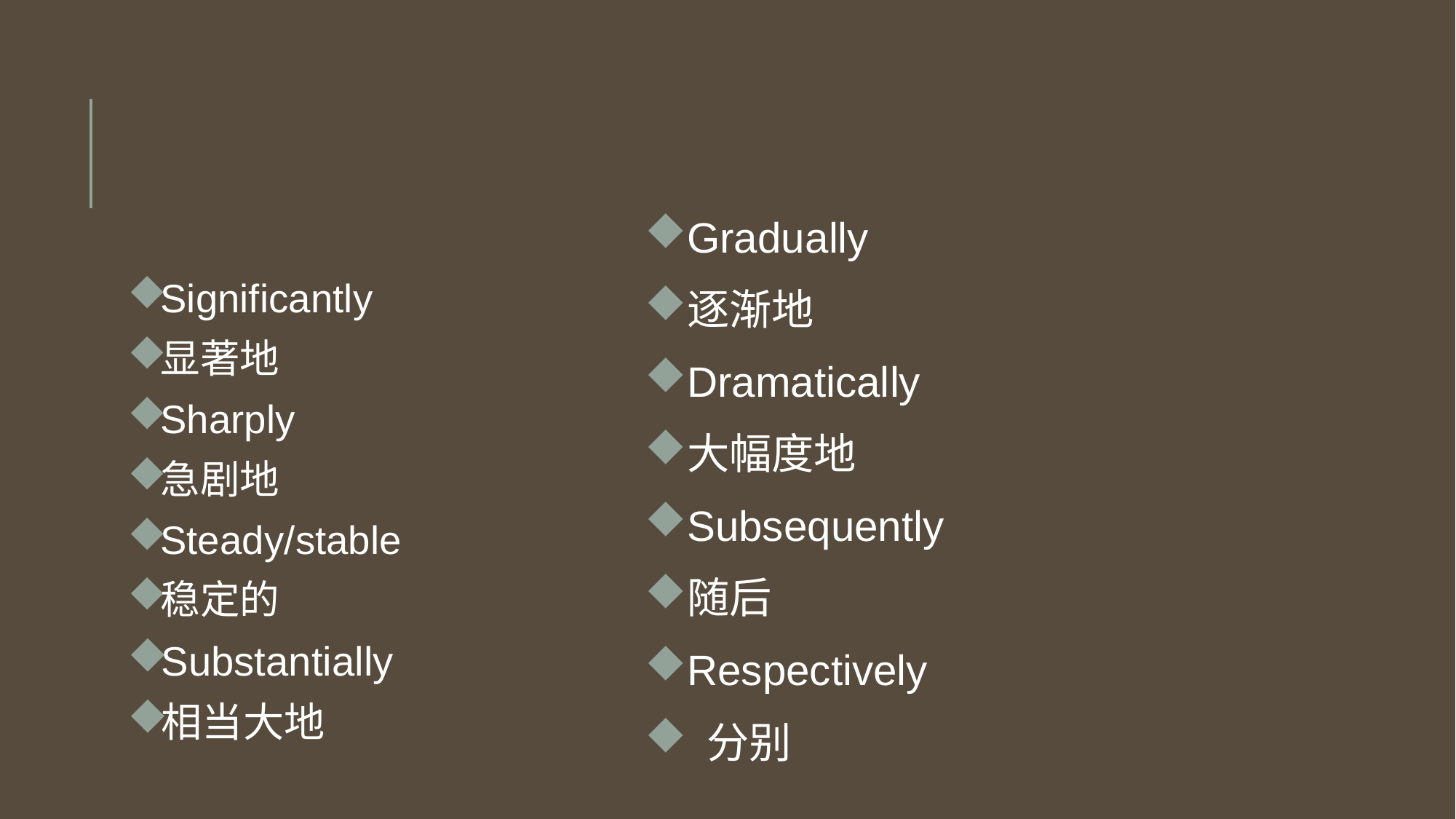

#
Gradually
逐渐地
Dramatically
大幅度地
Subsequently
随后
Respectively
 分别
Significantly
显著地
Sharply
急剧地
Steady/stable
稳定的
Substantially
相当大地